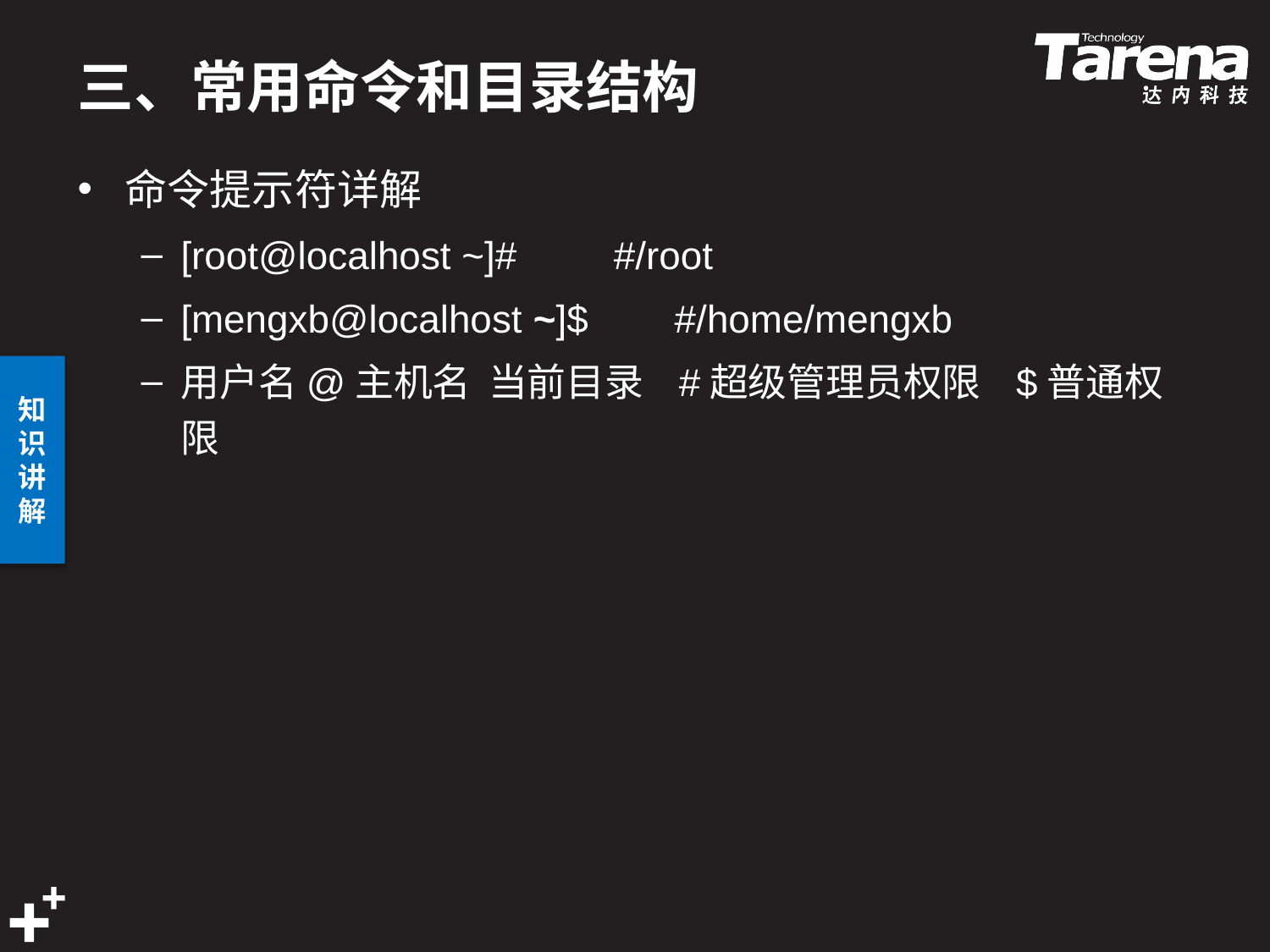

# 三、常用命令和目录结构
命令提示符详解
[root@localhost ~]#         #/root
[mengxb@localhost ~]$        #/home/mengxb
用户名@主机名  当前目录   #超级管理员权限   $普通权限